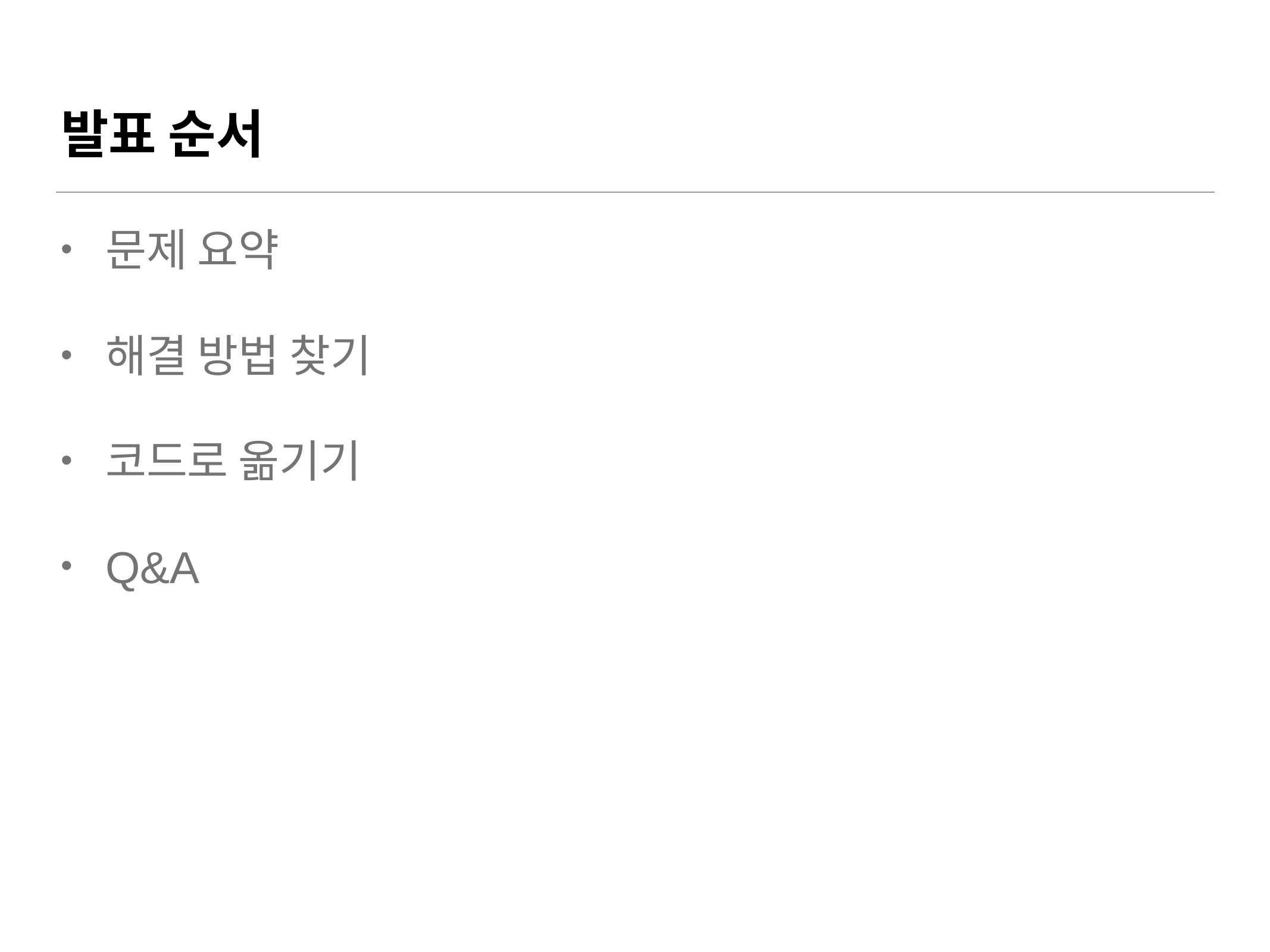

# 발표 순서
문제 요약
해결 방법 찾기
코드로 옮기기
Q&A